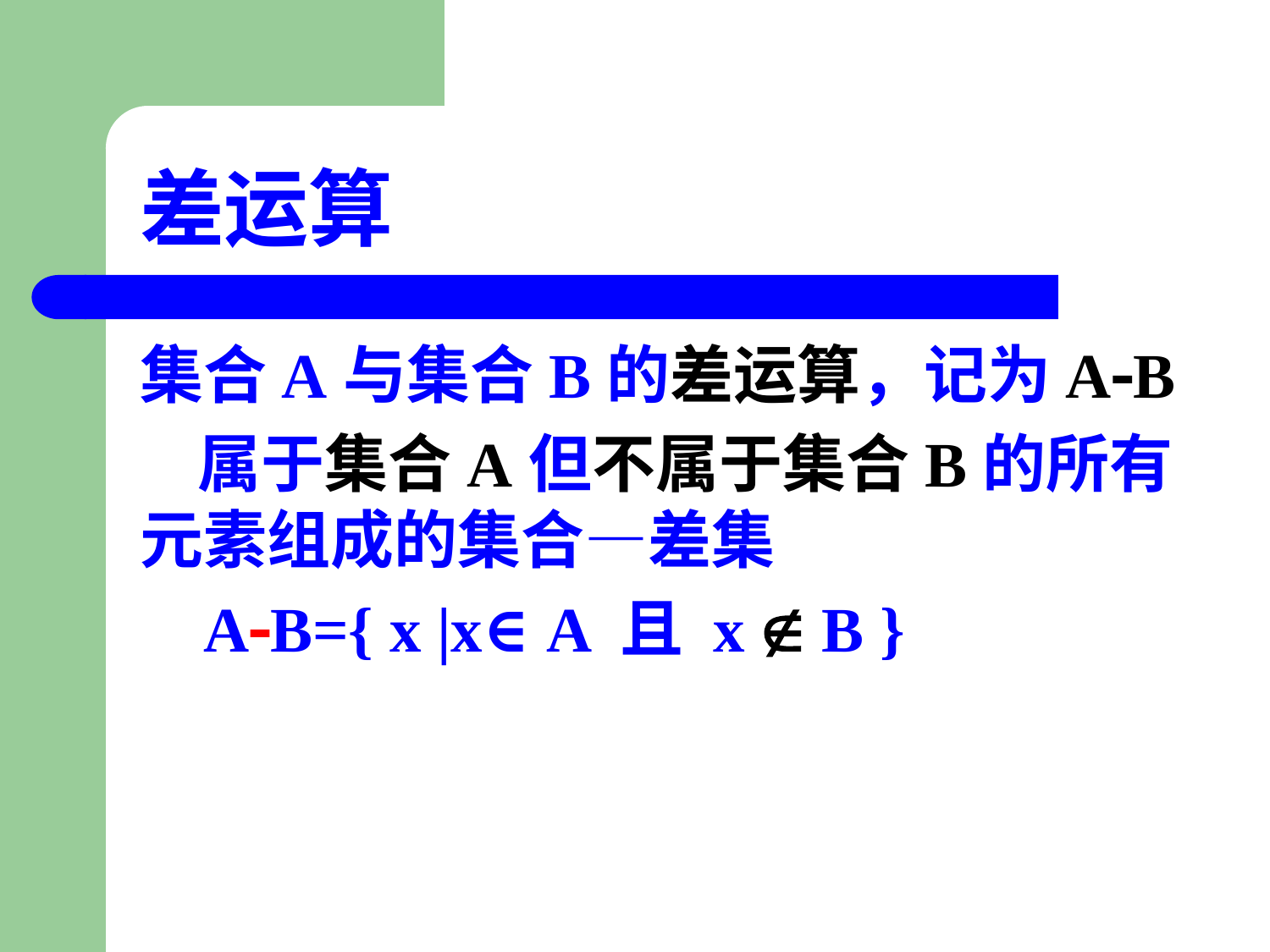

# 差运算
集合A与集合B的差运算，记为A−B
   属于集合A但不属于集合B的所有元素组成的集合—差集
    A−B={ x |x∈A 且 x ∉ B }